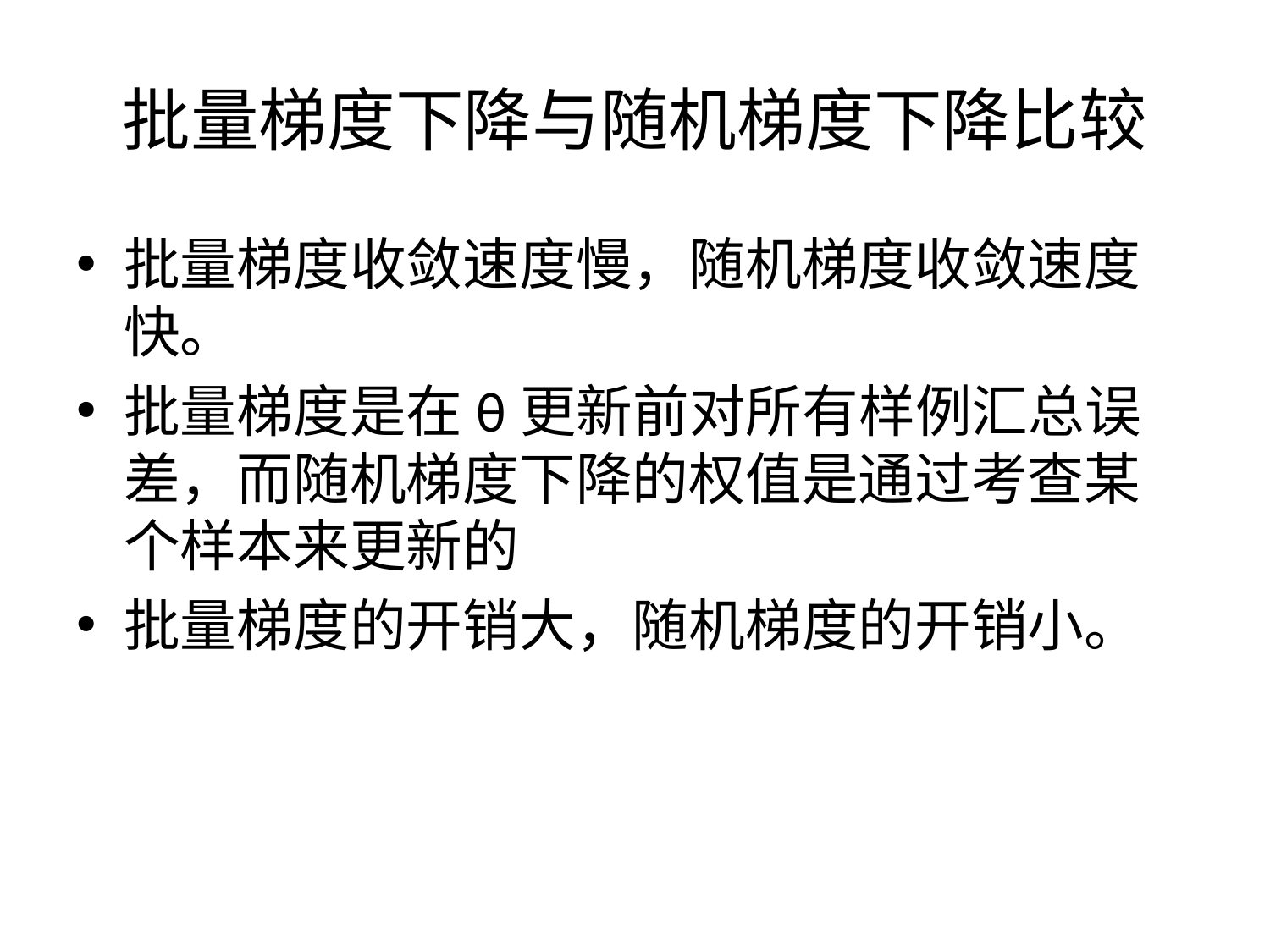

# 批量梯度下降与随机梯度下降比较
批量梯度收敛速度慢，随机梯度收敛速度快。
批量梯度是在θ更新前对所有样例汇总误差，而随机梯度下降的权值是通过考查某个样本来更新的
批量梯度的开销大，随机梯度的开销小。